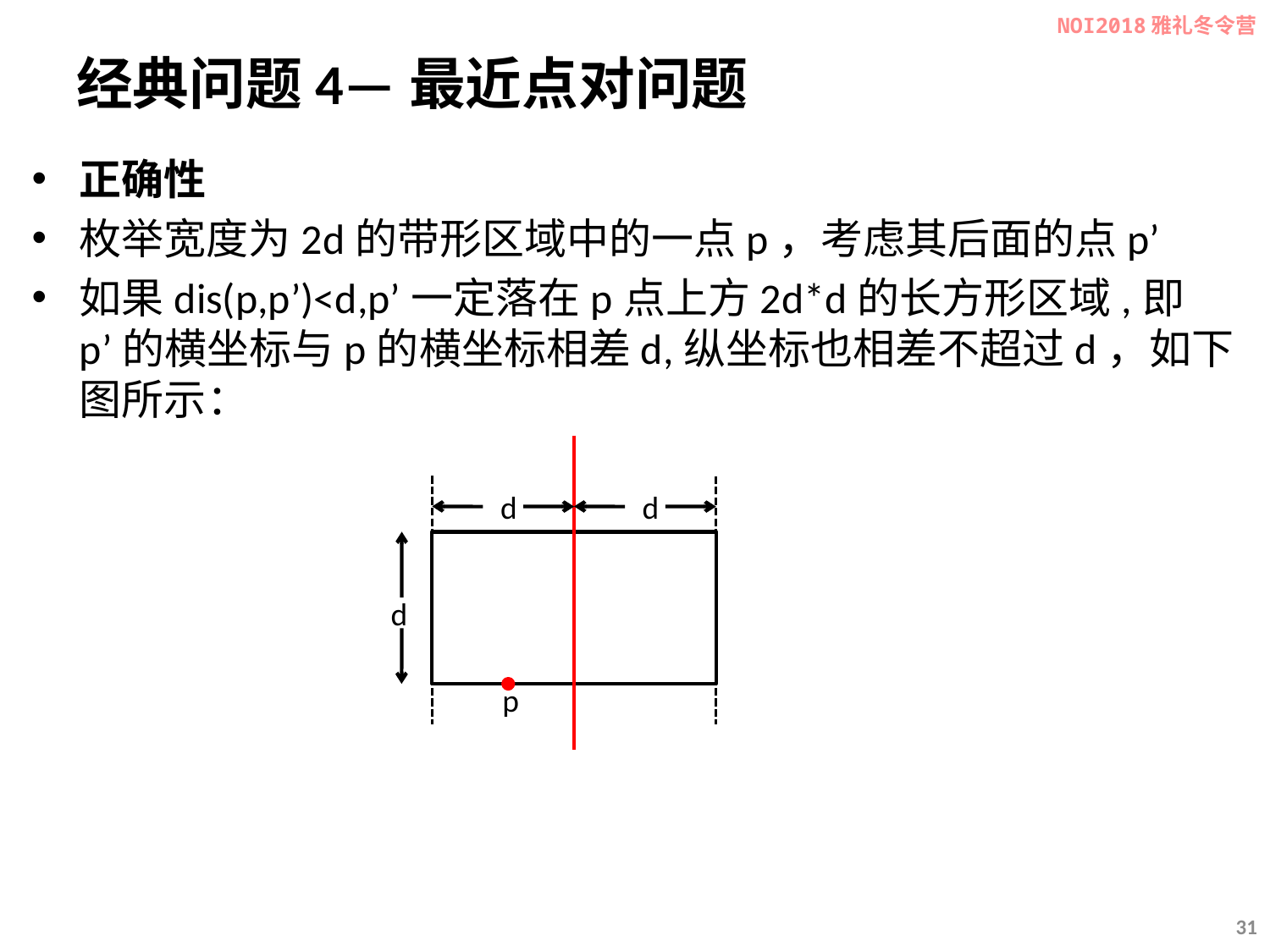

NOI2018雅礼冬令营
# 经典问题4—最近点对问题
正确性
枚举宽度为2d的带形区域中的一点p，考虑其后面的点p’
如果dis(p,p’)<d,p’一定落在p点上方2d*d的长方形区域,即p’的横坐标与p的横坐标相差d,纵坐标也相差不超过d，如下图所示：

d
d

d
p

31